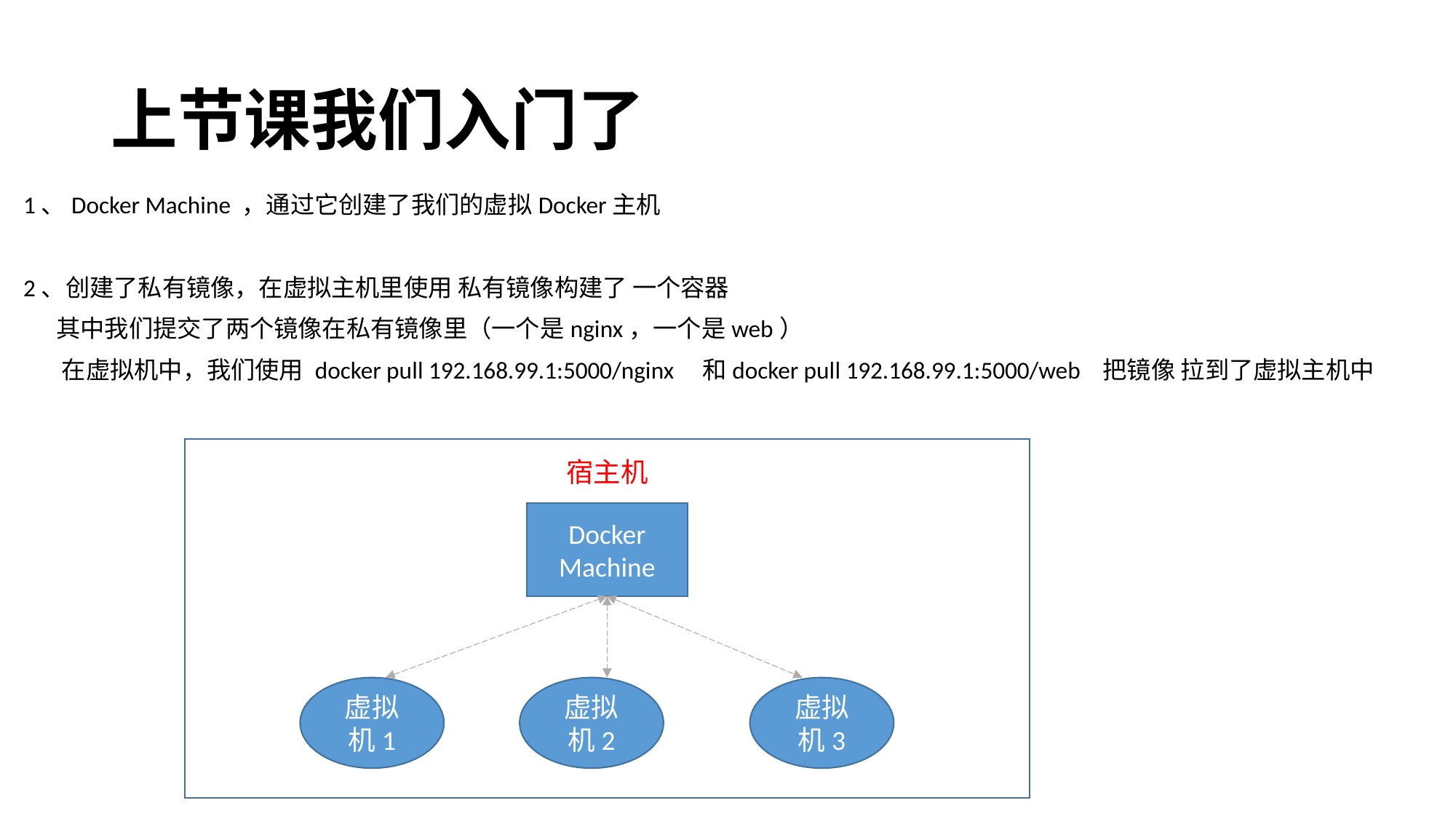

# 上节课我们入门了
1、Docker Machine ，通过它创建了我们的虚拟Docker主机

2、创建了私有镜像，在虚拟主机里使用 私有镜像构建了 一个容器
     其中我们提交了两个镜像在私有镜像里（一个是nginx，一个是web）
      在虚拟机中，我们使用 docker pull 192.168.99.1:5000/nginx    和docker pull 192.168.99.1:5000/web   把镜像 拉到了虚拟主机中

宿主机

Docker Machine
虚拟机2
虚拟机3
虚拟机1